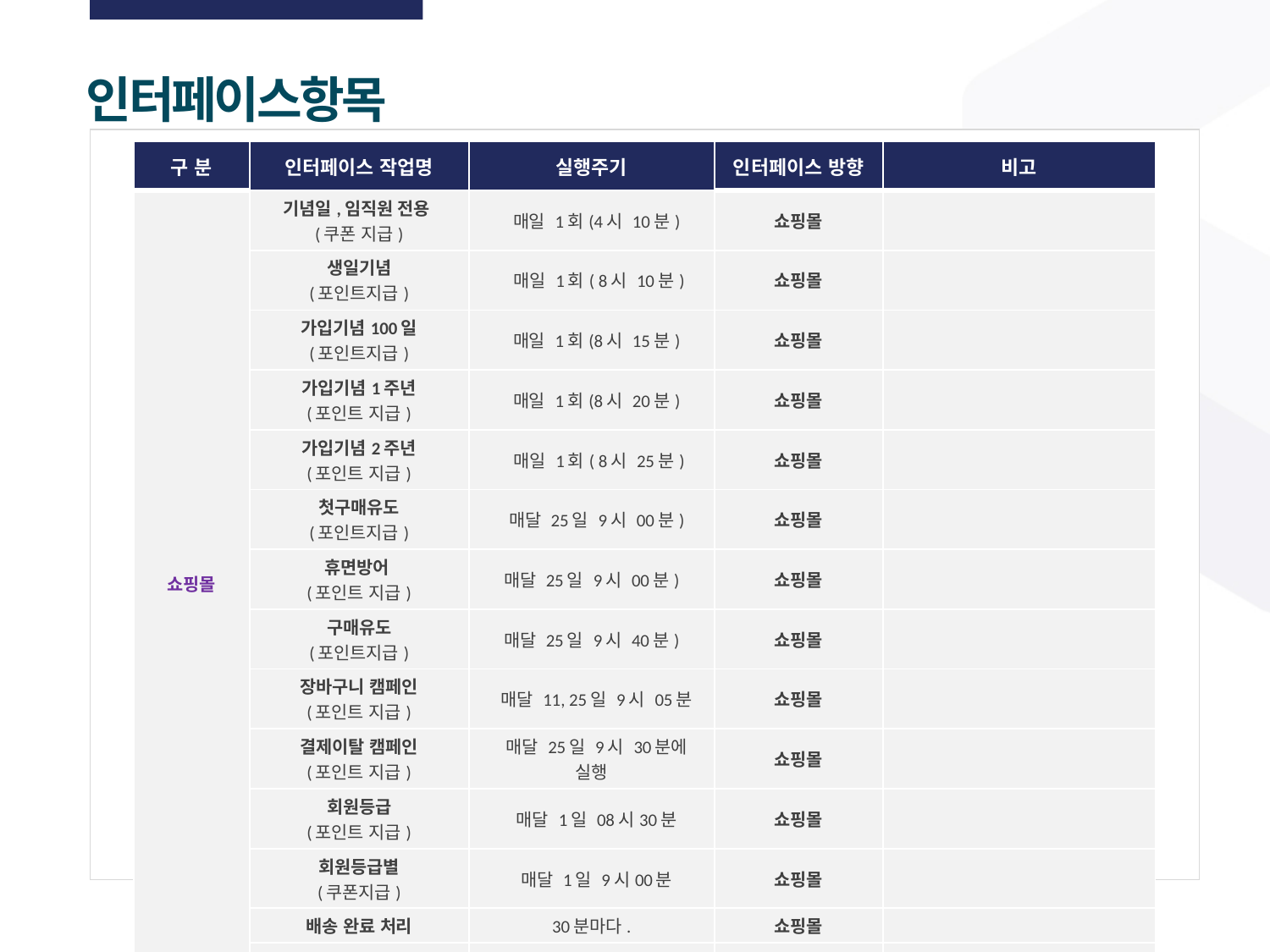

인터페이스항목

| 구 분 | 인터페이스 작업명 | 실행주기 | 인터페이스 방향 | 비고 |
| --- | --- | --- | --- | --- |
| 쇼핑몰 | 기념일,임직원 전용 (쿠폰 지급) | 매일 1회(4시 10분) | 쇼핑몰 |  |
|  | 생일기념 (포인트지급) | 매일 1회( 8시 10분) | 쇼핑몰 |  |
|  | 가입기념100일 (포인트지급) | 매일 1회(8시 15분) | 쇼핑몰 |  |
|  | 가입기념1주년 (포인트 지급) | 매일 1회(8시 20분) | 쇼핑몰 |  |
|  | 가입기념2주년 (포인트 지급) | 매일 1회( 8시 25분) | 쇼핑몰 |  |
|  | 첫구매유도 (포인트지급) | 매달 25일 9시 00분) | 쇼핑몰 |  |
|  | 휴면방어 (포인트 지급) | 매달 25일 9시 00분) | 쇼핑몰 |  |
|  | 구매유도 (포인트지급) | 매달 25일 9시 40분) | 쇼핑몰 |  |
|  | 장바구니 캠페인 (포인트 지급) | 매달 11, 25일 9시 05분 | 쇼핑몰 |  |
|  | 결제이탈 캠페인 (포인트 지급) | 매달 25일 9시 30분에 실행 | 쇼핑몰 |  |
|  | 회원등급 (포인트 지급) | 매달 1일 08시30분 | 쇼핑몰 |  |
|  | 회원등급별 (쿠폰지급) | 매달 1일 9시00분 | 쇼핑몰 |  |
|  | 배송 완료 처리 | 30분마다. | 쇼핑몰 |  |
|  | 상품 준비중 처리 | 매시 30분 | 쇼핑몰 |  |